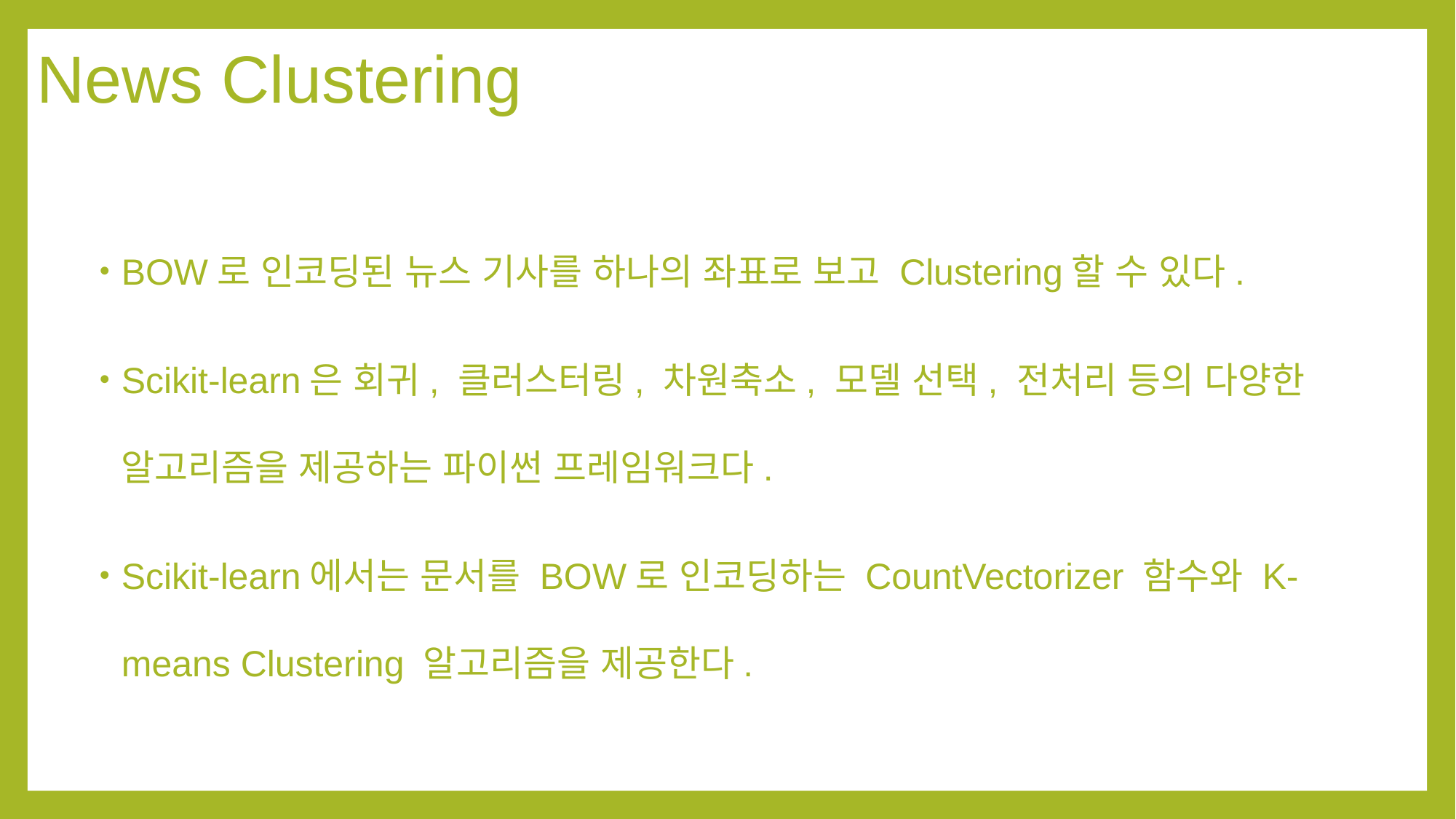

# News Clustering
BOW로 인코딩된 뉴스 기사를 하나의 좌표로 보고 Clustering할 수 있다.
Scikit-learn은 회귀, 클러스터링, 차원축소, 모델 선택, 전처리 등의 다양한 알고리즘을 제공하는 파이썬 프레임워크다.
Scikit-learn에서는 문서를 BOW로 인코딩하는 CountVectorizer 함수와 K-means Clustering 알고리즘을 제공한다.